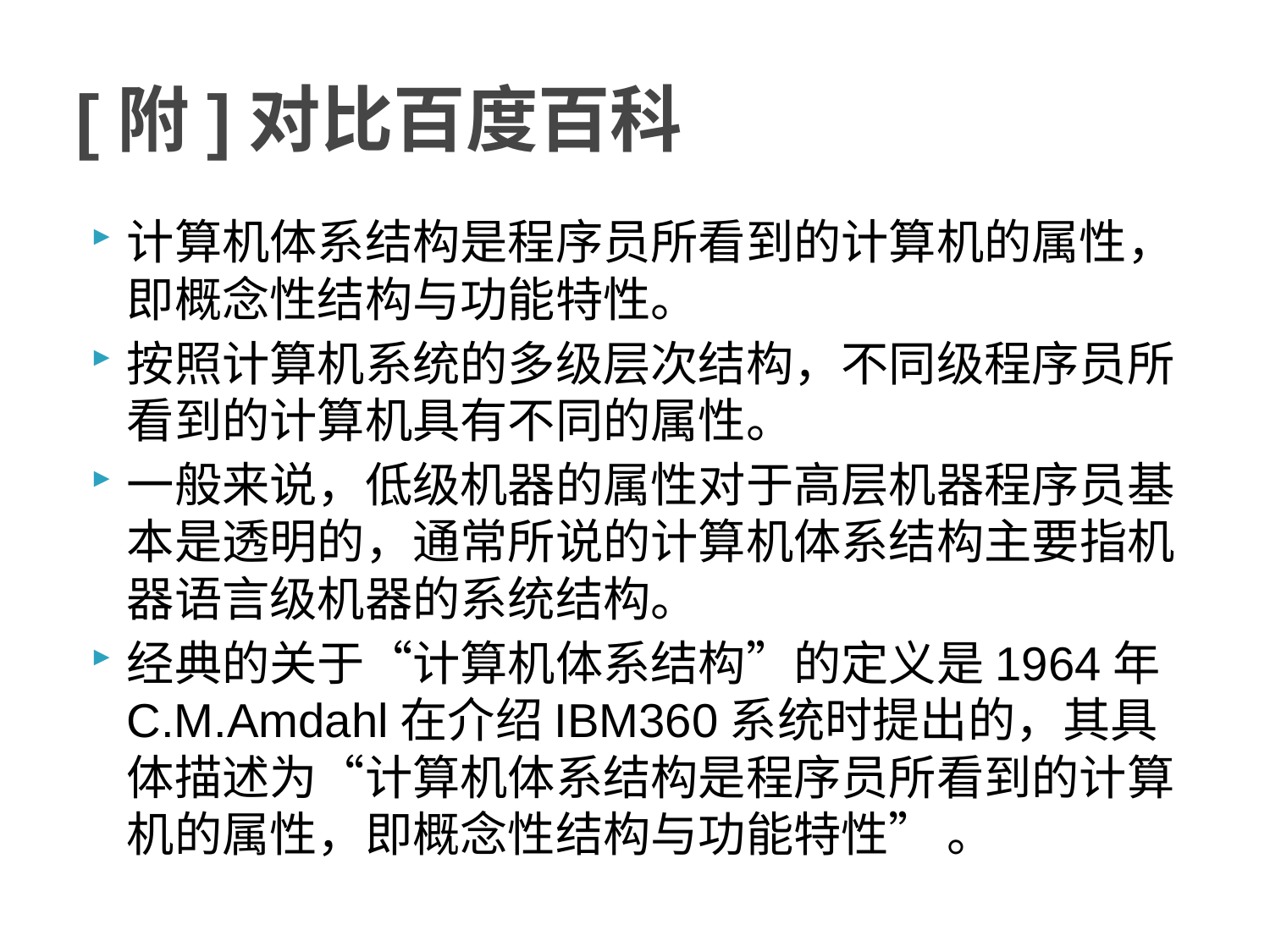

# [附]对比百度百科
计算机体系结构是程序员所看到的计算机的属性，即概念性结构与功能特性。
按照计算机系统的多级层次结构，不同级程序员所看到的计算机具有不同的属性。
一般来说，低级机器的属性对于高层机器程序员基本是透明的，通常所说的计算机体系结构主要指机器语言级机器的系统结构。
经典的关于“计算机体系结构”的定义是1964年C.M.Amdahl在介绍IBM360系统时提出的，其具体描述为“计算机体系结构是程序员所看到的计算机的属性，即概念性结构与功能特性” 。